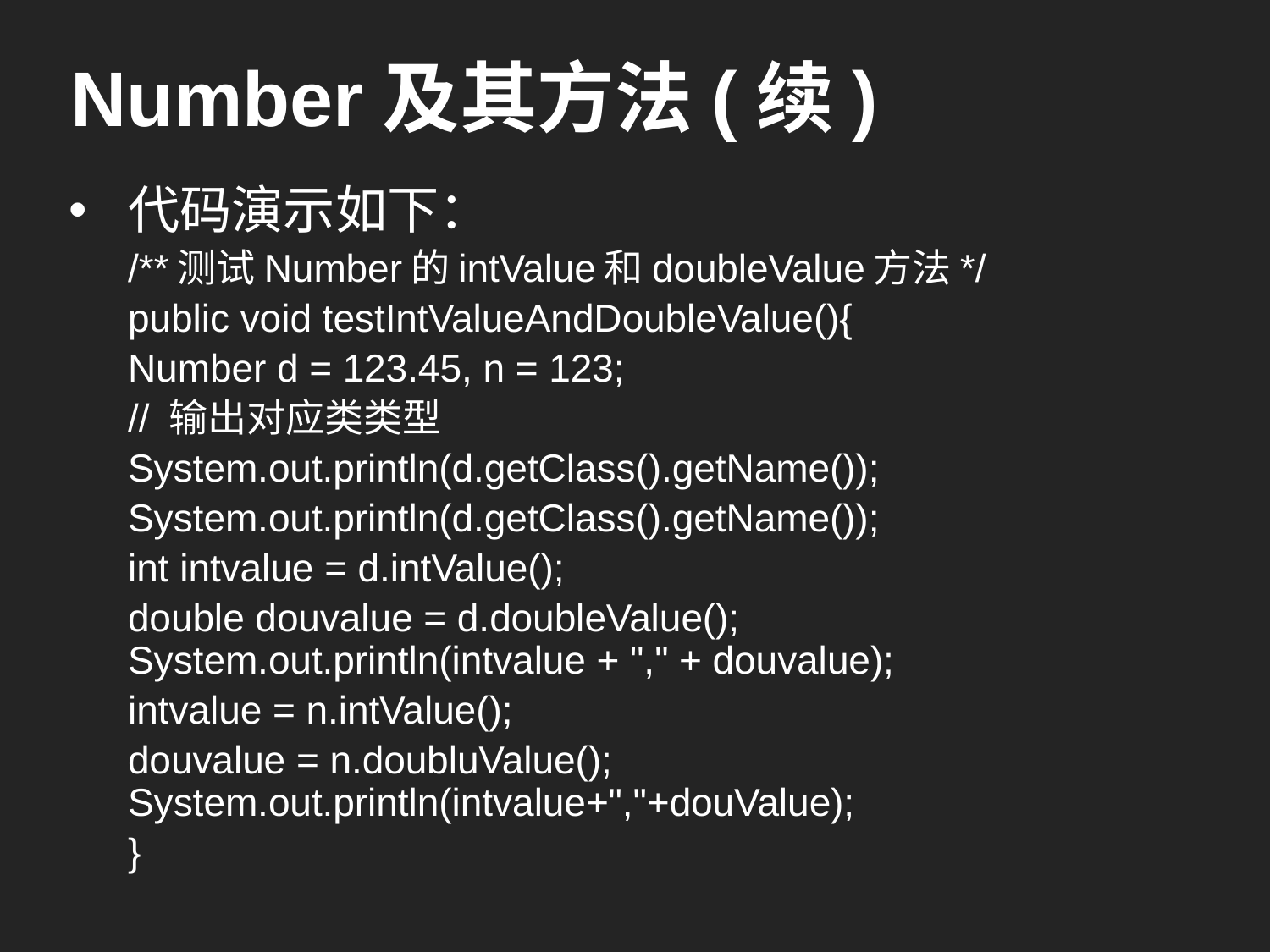

# Number及其方法(续)
代码演示如下：
/**测试Number的intValue和doubleValue方法*/
public void testIntValueAndDoubleValue(){
	Number d = 123.45, n = 123;
	// 输出对应类类型
	System.out.println(d.getClass().getName());
	System.out.println(d.getClass().getName());
	int intvalue = d.intValue();
	double douvalue = d.doubleValue();	System.out.println(intvalue + "," + douvalue);
	intvalue = n.intValue();
	douvalue = n.doubluValue();	System.out.println(intvalue+","+douValue);
}